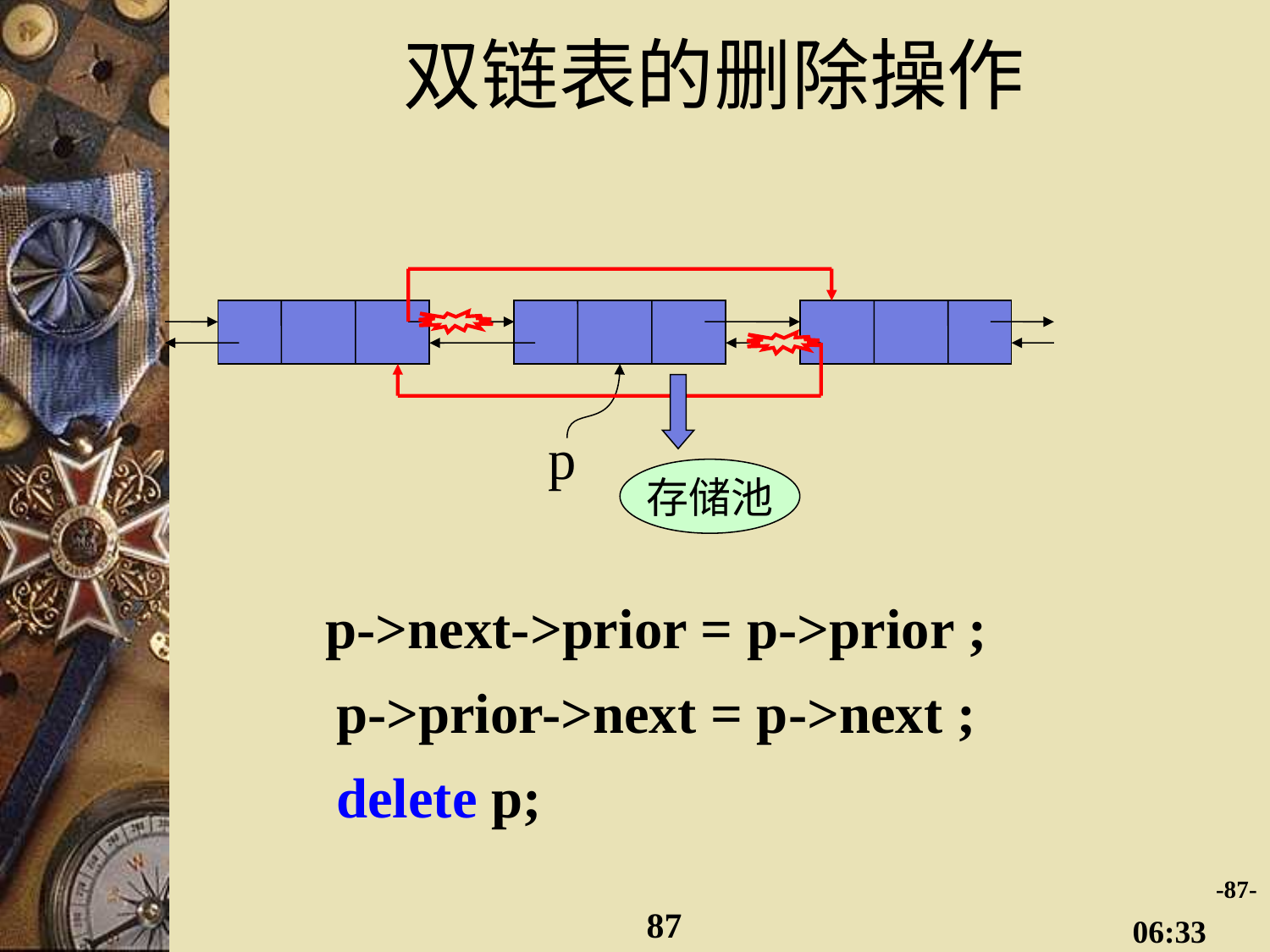

# 双链表的删除操作

p
存储池
p->next->prior = p->prior ;
p->prior->next = p->next ;
delete p;
-87-